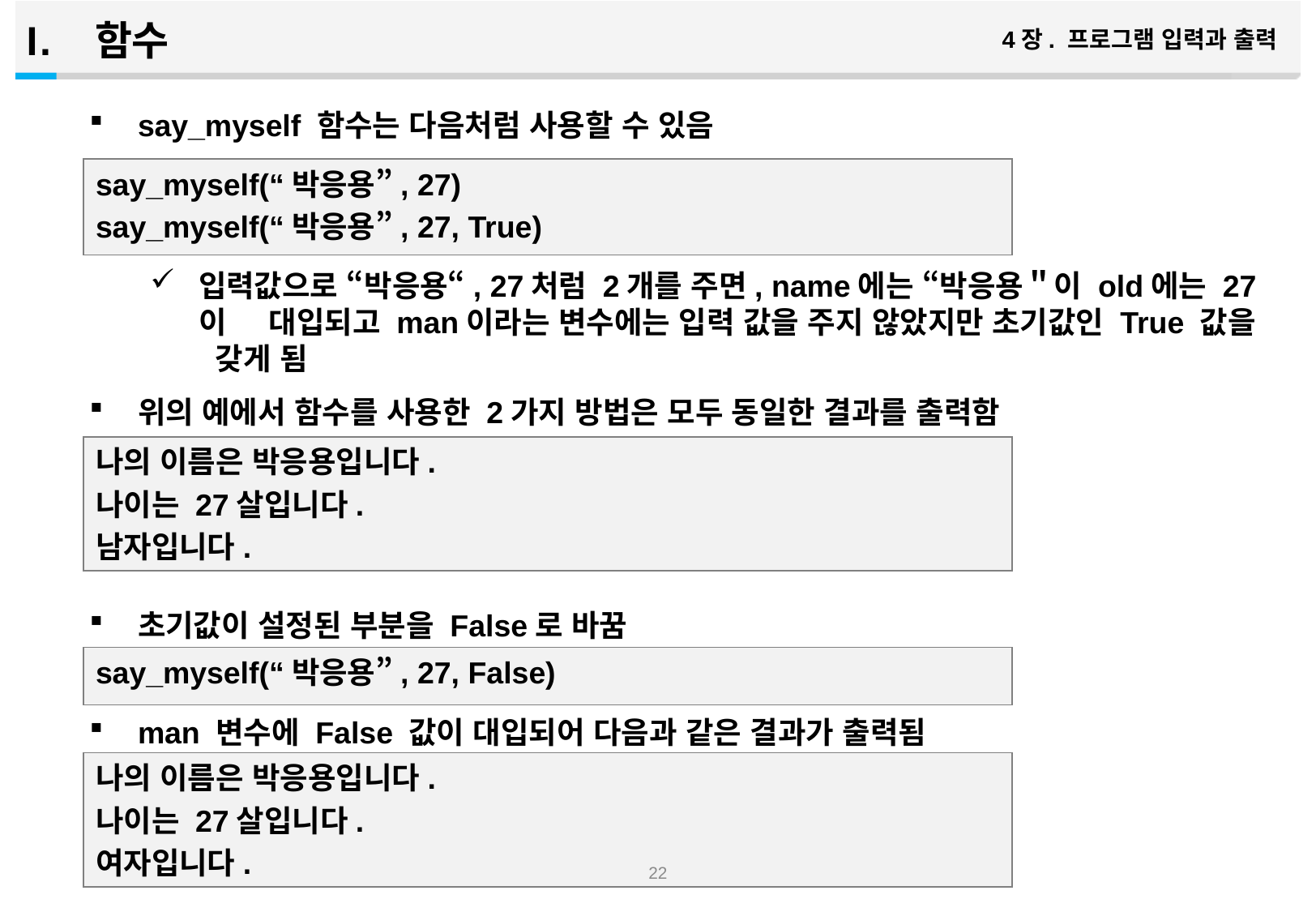

함수
4장. 프로그램 입력과 출력
say_myself 함수는 다음처럼 사용할 수 있음

입력값으로 “박응용“, 27처럼 2개를 주면, name에는 “박응용＂이 old에는 27이     대입되고 man이라는 변수에는 입력 값을 주지 않았지만 초기값인 True 값을      갖게 됨
위의 예에서 함수를 사용한 2가지 방법은 모두 동일한 결과를 출력함

초기값이 설정된 부분을 False로 바꿈

man 변수에 False 값이 대입되어 다음과 같은 결과가 출력됨

say_myself(“박응용”, 27)
say_myself(“박응용”, 27, True)

나의 이름은 박응용입니다.
나이는 27살입니다.
남자입니다.
say_myself(“박응용”, 27, False)

나의 이름은 박응용입니다.
나이는 27살입니다.
여자입니다.
22